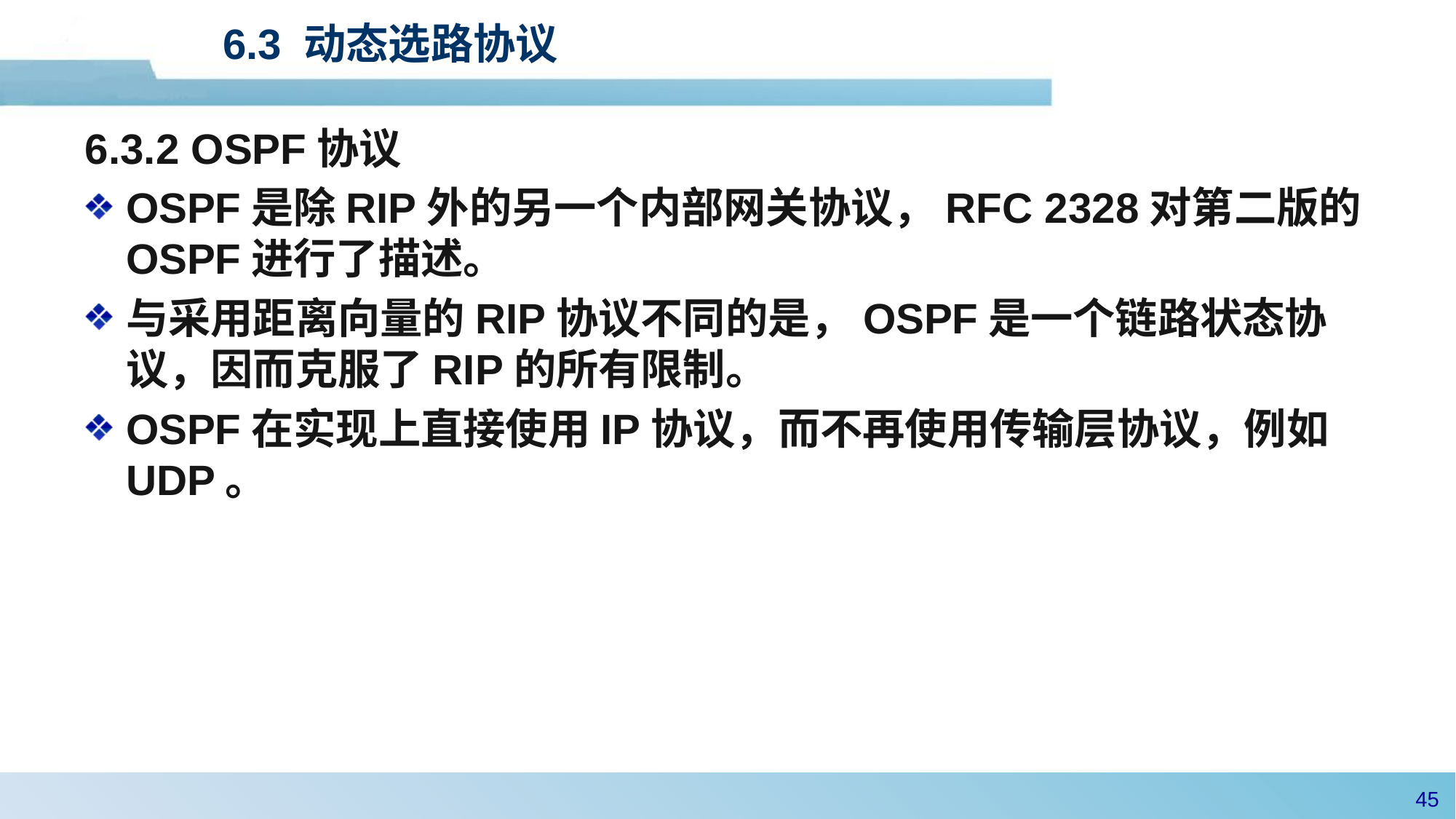

6.3 动态选路协议
6.3.2 OSPF协议
OSPF是除RIP外的另一个内部网关协议，RFC 2328对第二版的OSPF进行了描述。
与采用距离向量的RIP协议不同的是，OSPF是一个链路状态协议，因而克服了RIP的所有限制。
OSPF在实现上直接使用IP协议，而不再使用传输层协议，例如UDP。
45